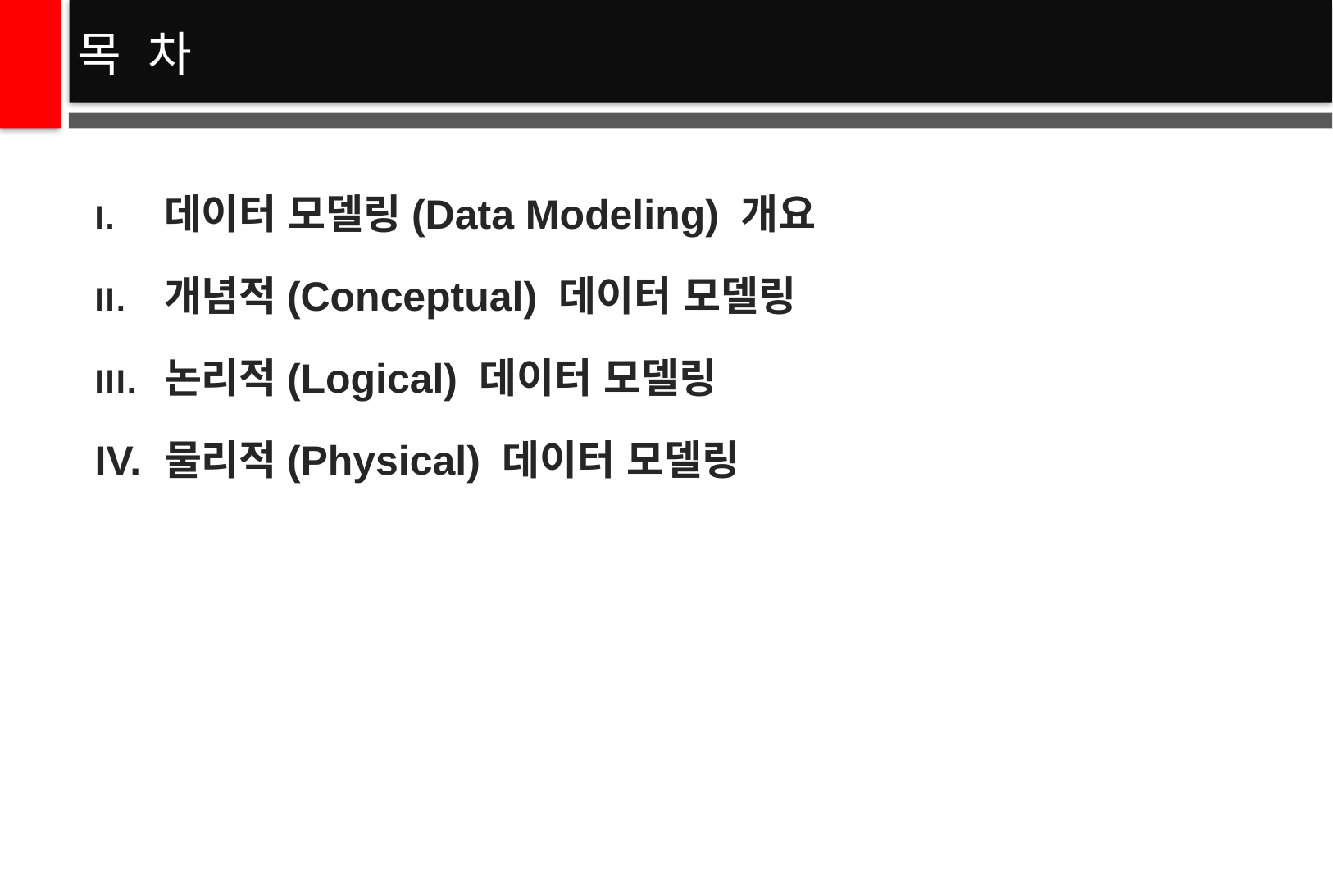

# 목  차
데이터 모델링(Data Modeling) 개요
개념적(Conceptual) 데이터 모델링
논리적(Logical) 데이터 모델링
IV.	물리적(Physical) 데이터 모델링